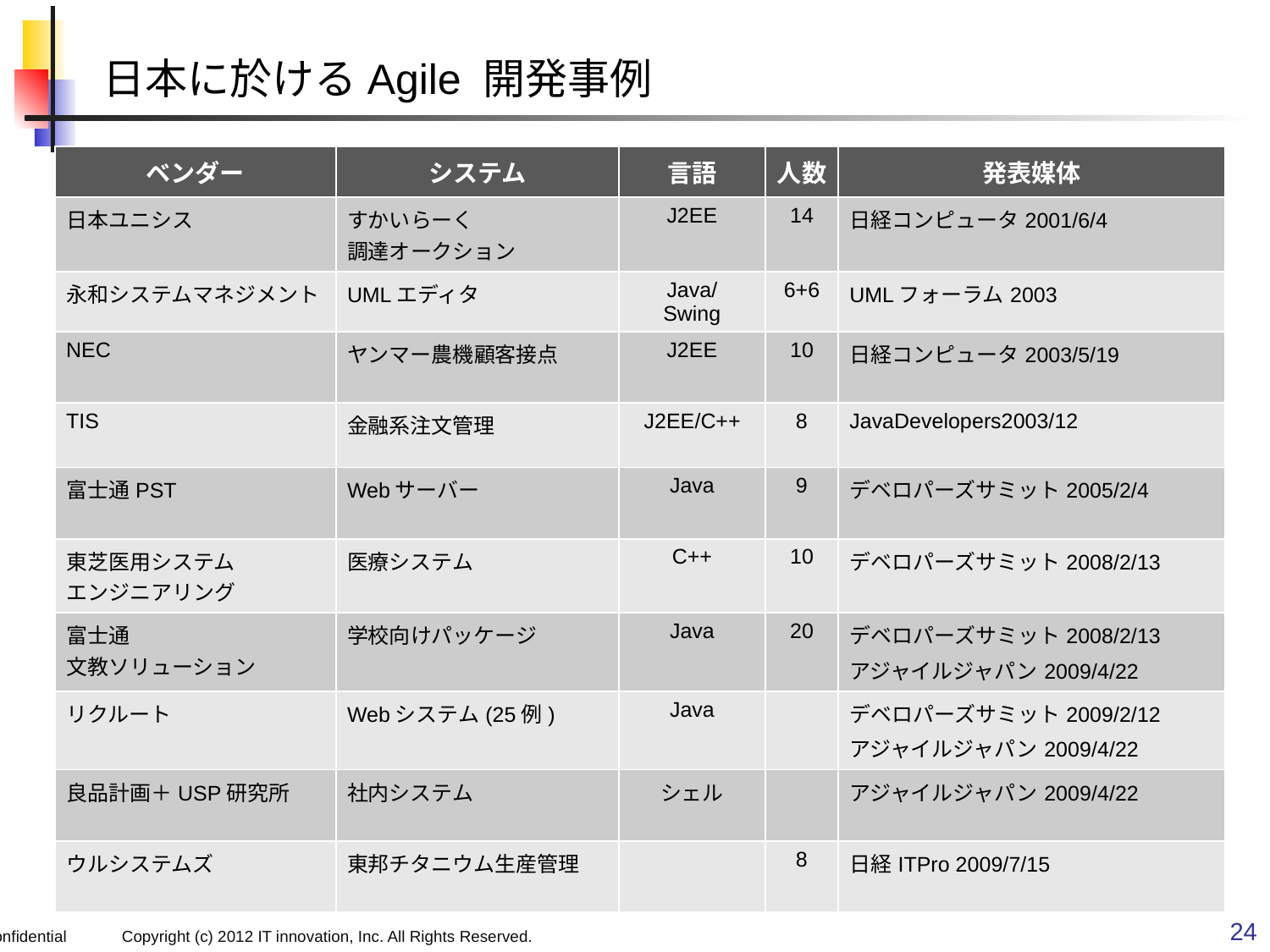

日本に於けるAgile 開発事例
| ベンダー | システム | 言語 | 人数 | 発表媒体 |
| --- | --- | --- | --- | --- |
| 日本ユニシス | すかいらーく 調達オークション | J2EE | 14 | 日経コンピュータ2001/6/4 |
| 永和システムマネジメント | UMLエディタ | Java/ Swing | 6+6 | UMLフォーラム2003 |
| NEC | ヤンマー農機顧客接点 | J2EE | 10 | 日経コンピュータ2003/5/19 |
| TIS | 金融系注文管理 | J2EE/C++ | 8 | JavaDevelopers2003/12 |
| 富士通PST | Webサーバー | Java | 9 | デベロパーズサミット2005/2/4 |
| 東芝医用システム エンジニアリング | 医療システム | C++ | 10 | デベロパーズサミット2008/2/13 |
| 富士通 文教ソリューション | 学校向けパッケージ | Java | 20 | デベロパーズサミット2008/2/13 アジャイルジャパン2009/4/22 |
| リクルート | Webシステム(25例) | Java |  | デベロパーズサミット2009/2/12 アジャイルジャパン2009/4/22 |
| 良品計画＋USP研究所 | 社内システム | シェル |  | アジャイルジャパン2009/4/22 |
| ウルシステムズ | 東邦チタニウム生産管理 |  | 8 | 日経ITPro 2009/7/15 |